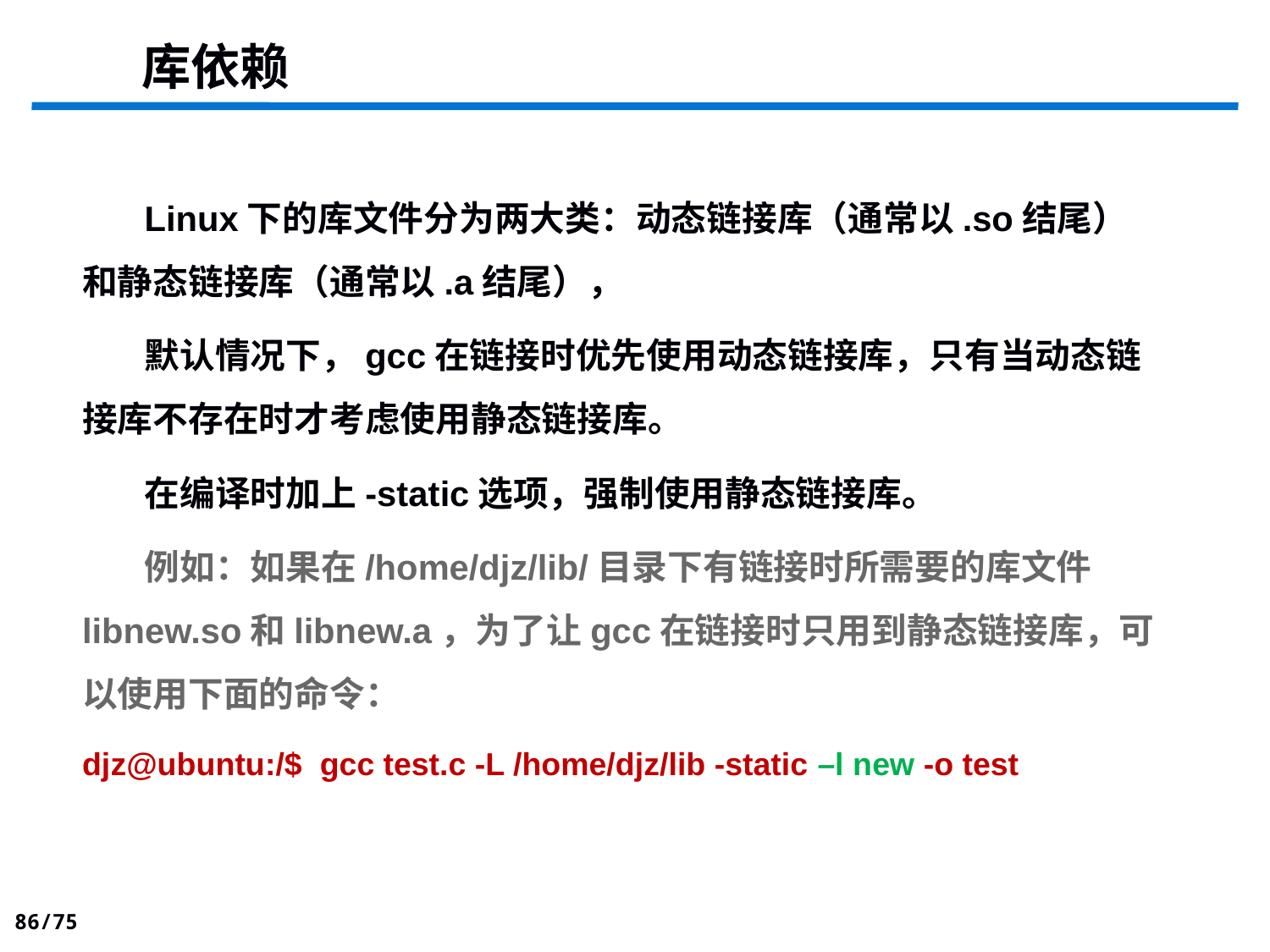

库依赖
Linux下的库文件分为两大类：动态链接库（通常以.so结尾）和静态链接库（通常以.a结尾），
默认情况下，gcc在链接时优先使用动态链接库，只有当动态链接库不存在时才考虑使用静态链接库。
在编译时加上-static选项，强制使用静态链接库。
例如：如果在/home/djz/lib/目录下有链接时所需要的库文件libnew.so和libnew.a，为了让gcc在链接时只用到静态链接库，可以使用下面的命令：
djz@ubuntu:/$  gcc test.c -L /home/djz/lib -static –l new -o test